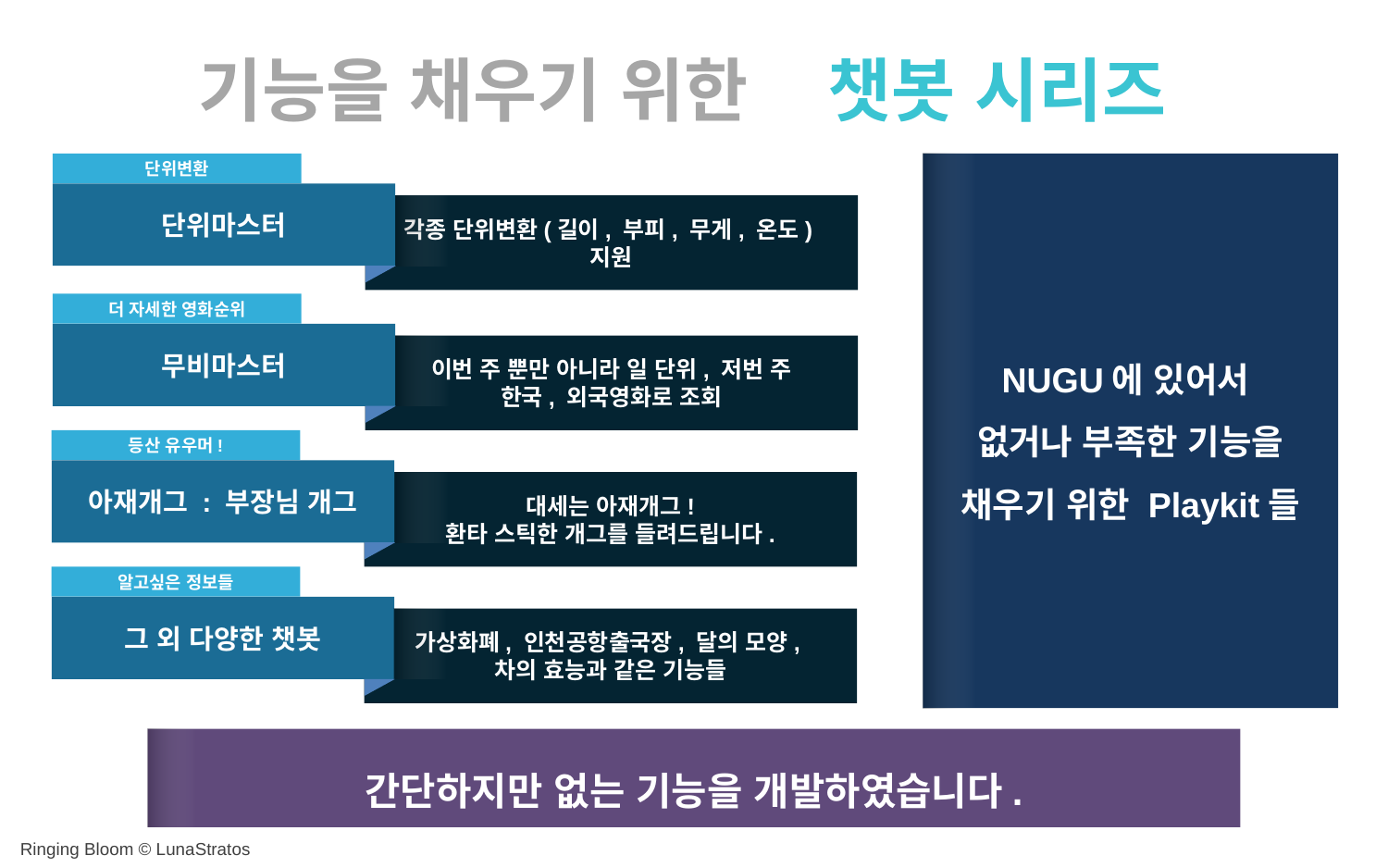

기능을 채우기 위한
챗봇 시리즈
단위변환
단위마스터
각종 단위변환(길이, 부피, 무게, 온도)
지원

NUGU에 있어서
없거나 부족한 기능을
채우기 위한 Playkit들
더 자세한 영화순위
무비마스터
이번 주 뿐만 아니라 일 단위, 저번 주
한국, 외국영화로 조회

등산 유우머!
아재개그 : 부장님 개그
대세는 아재개그!
환타 스틱한 개그를 들려드립니다.

알고싶은 정보들
그 외 다양한 챗봇
가상화폐, 인천공항출국장, 달의 모양,
차의 효능과 같은 기능들

간단하지만 없는 기능을 개발하였습니다.

Ringing Bloom © LunaStratos